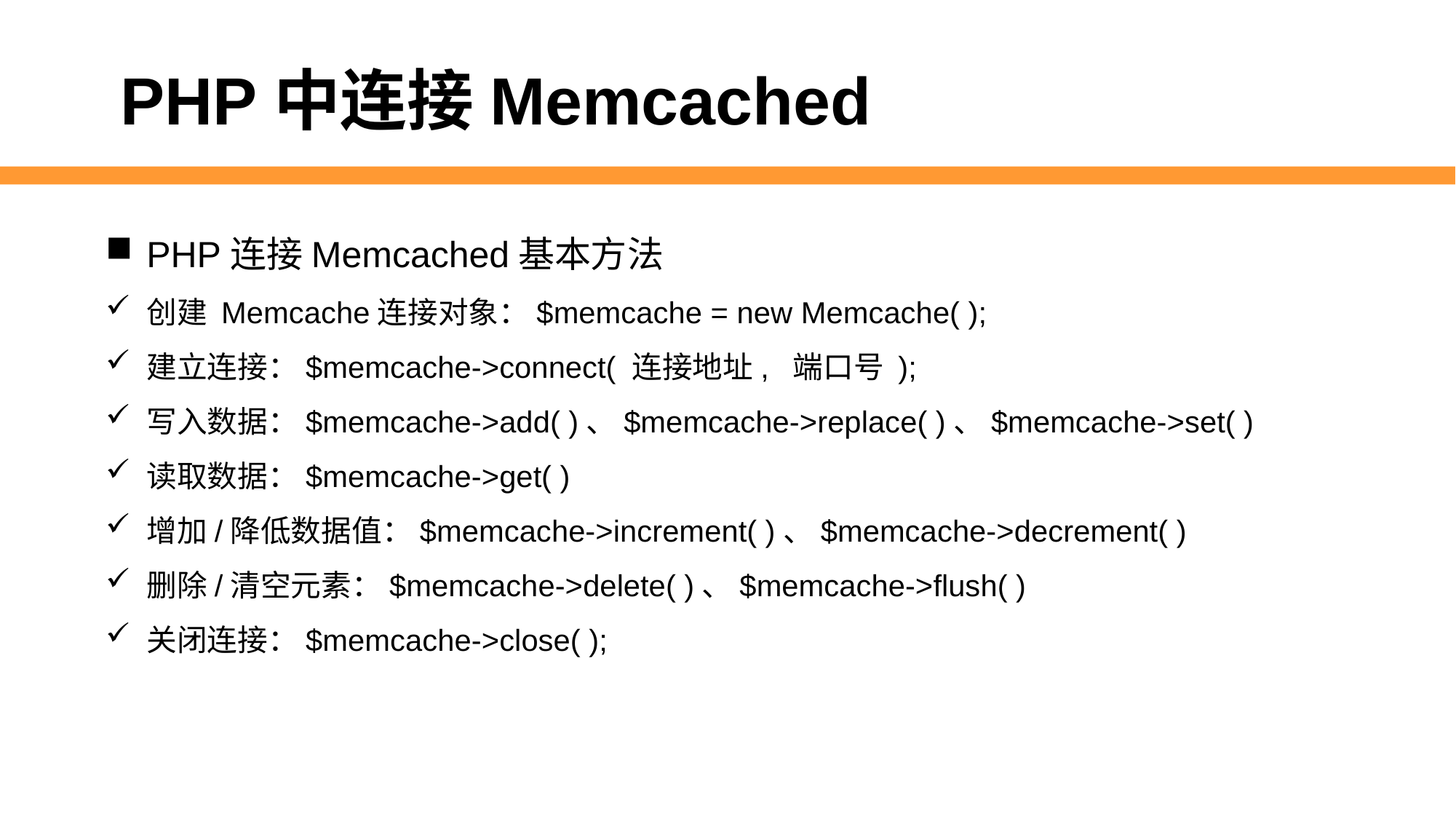

PHP中连接Memcached
PHP连接Memcached基本方法
创建 Memcache连接对象：$memcache = new Memcache( );
建立连接：$memcache->connect( 连接地址,  端口号 );
写入数据：$memcache->add( )、$memcache->replace( )、$memcache->set( )
读取数据：$memcache->get( )
增加/降低数据值：$memcache->increment( )、$memcache->decrement( )
删除/清空元素：$memcache->delete( )、$memcache->flush( )
关闭连接：$memcache->close( );